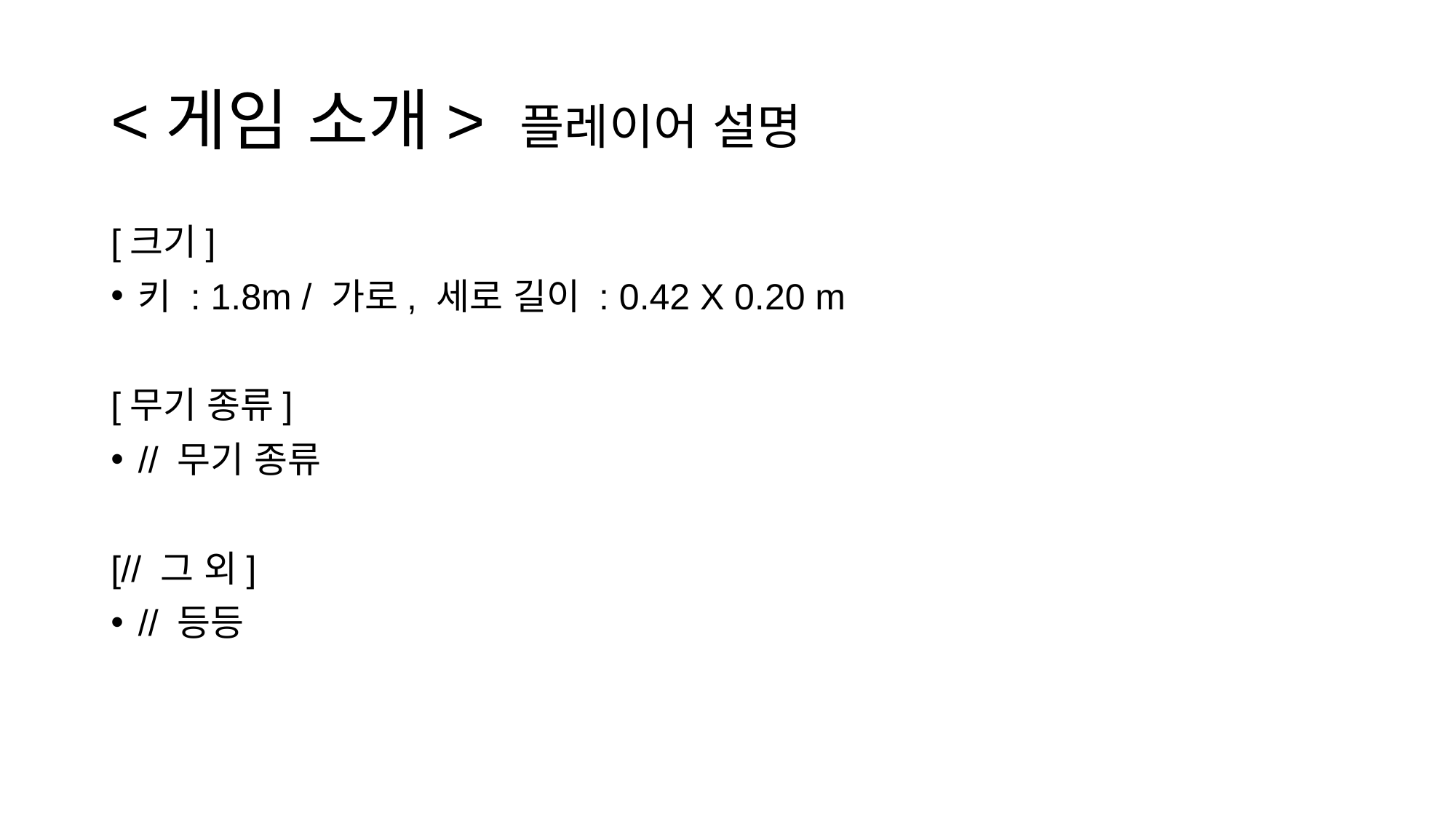

# <게임 소개> 플레이어 설명
[크기]
키 : 1.8m / 가로, 세로 길이 : 0.42 X 0.20 m

[무기 종류]
// 무기 종류

[// 그 외]
// 등등